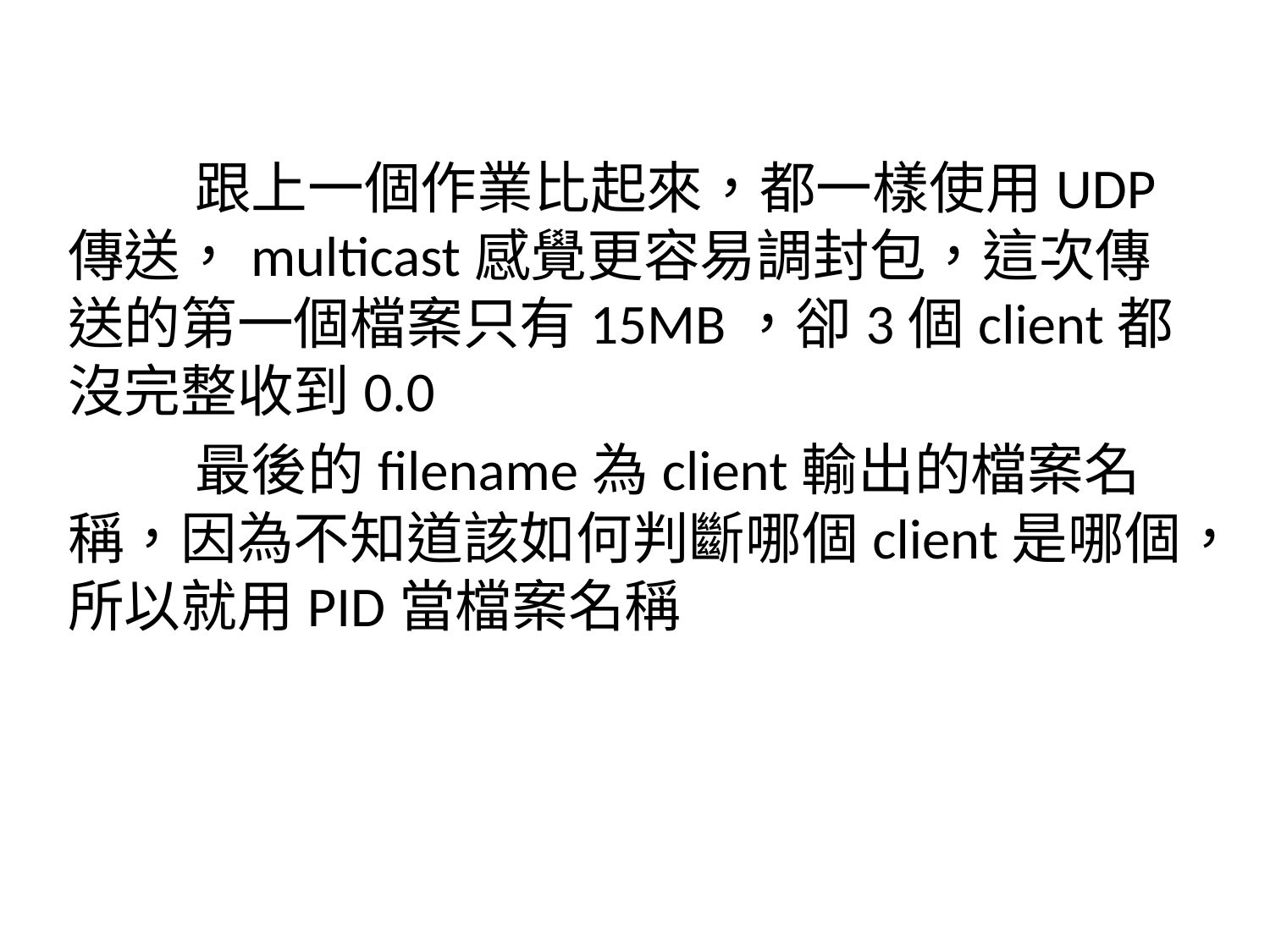

跟上一個作業比起來，都一樣使用UDP傳送，multicast感覺更容易調封包，這次傳送的第一個檔案只有15MB，卻3個client都沒完整收到0.0
	最後的filename為client輸出的檔案名稱，因為不知道該如何判斷哪個client是哪個，所以就用PID當檔案名稱